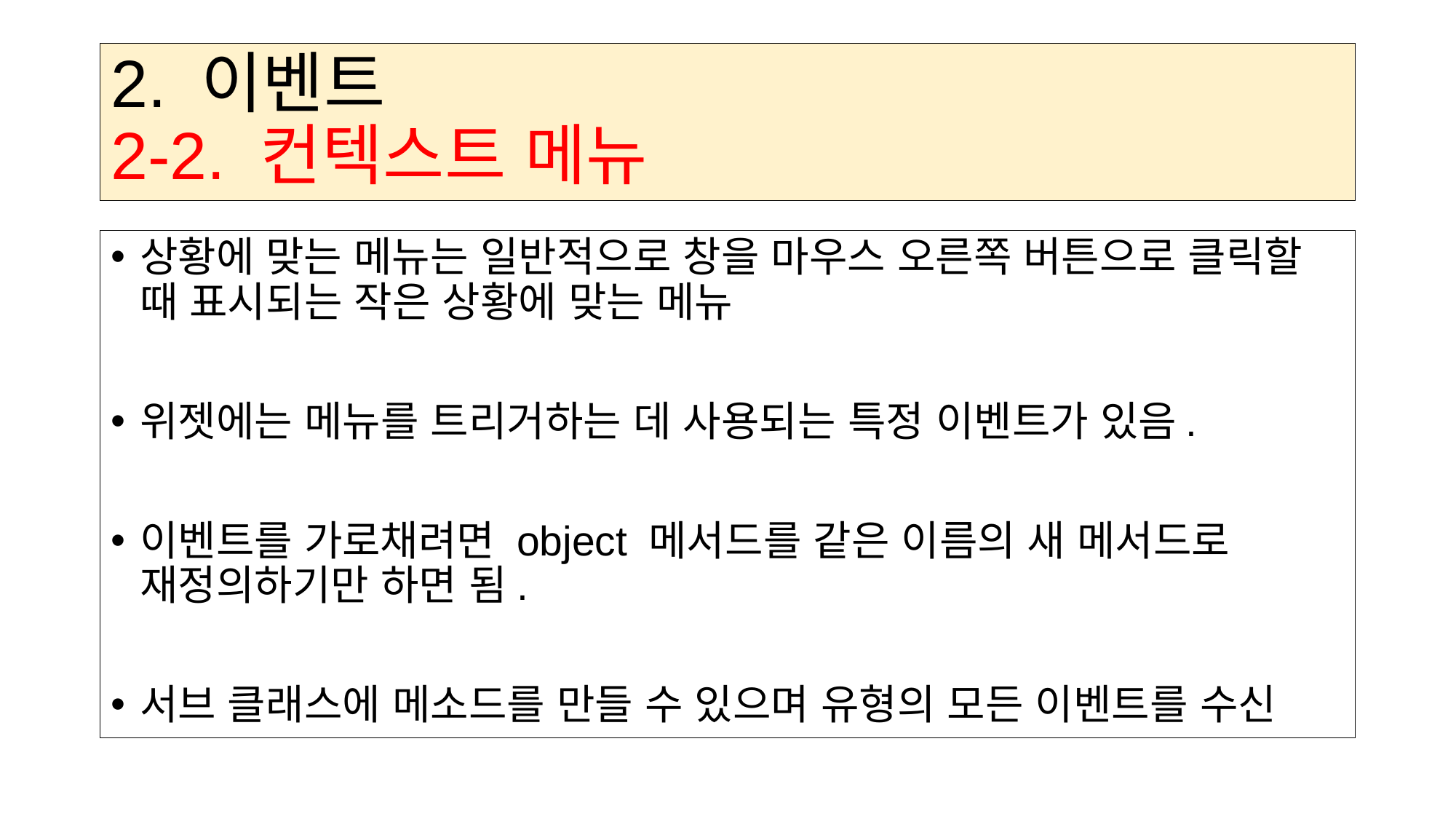

# 2. 이벤트 2-2. 컨텍스트 메뉴
상황에 맞는 메뉴는 일반적으로 창을 마우스 오른쪽 버튼으로 클릭할 때 표시되는 작은 상황에 맞는 메뉴

위젯에는 메뉴를 트리거하는 데 사용되는 특정 이벤트가 있음.

이벤트를 가로채려면 object 메서드를 같은 이름의 새 메서드로 재정의하기만 하면 됨.

서브 클래스에 메소드를 만들 수 있으며 유형의 모든 이벤트를 수신